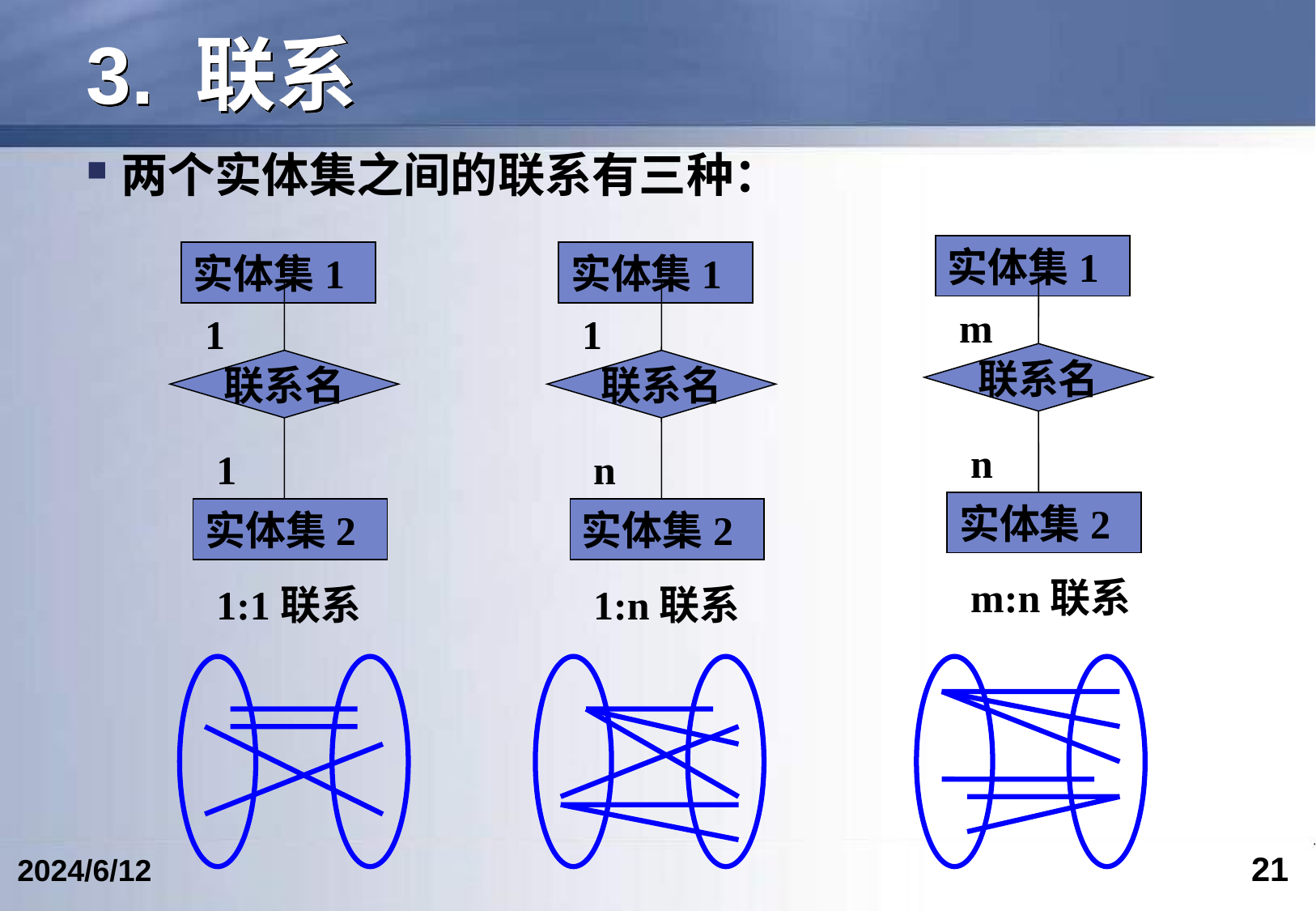

# 3. 联系
两个实体集之间的联系有三种：
实体集1

m
联系名

n
实体集2
m:n联系
实体集1

1
联系名

1
实体集2
1:1联系
实体集1

1
联系名

n
实体集2
1:n联系

21
2024/6/12